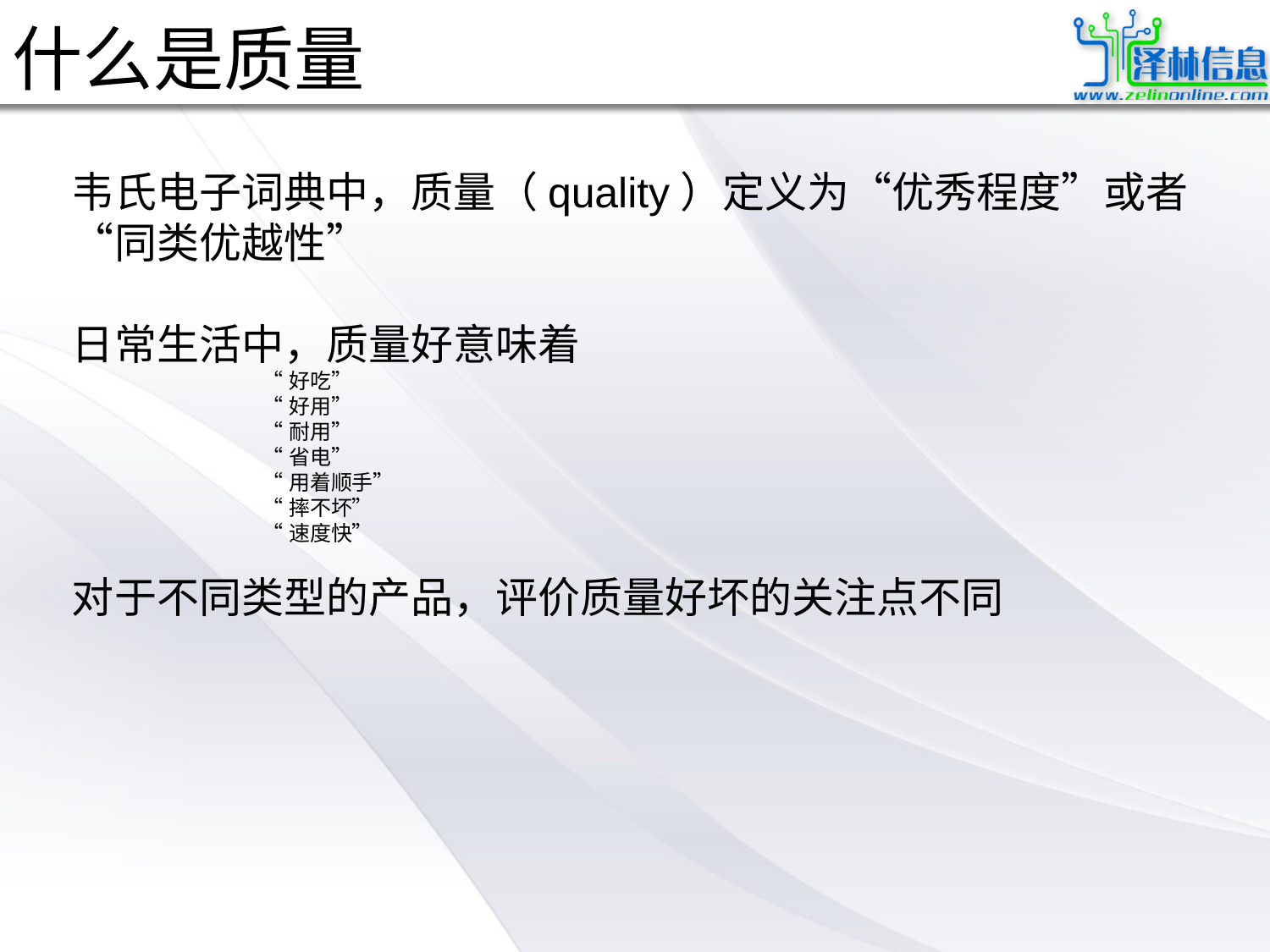

# 什么是质量
韦氏电子词典中，质量（quality）定义为“优秀程度”或者“同类优越性”

日常生活中，质量好意味着
“好吃”
“好用”
“耐用”
“省电”
“用着顺手”
“摔不坏”
“速度快”

对于不同类型的产品，评价质量好坏的关注点不同